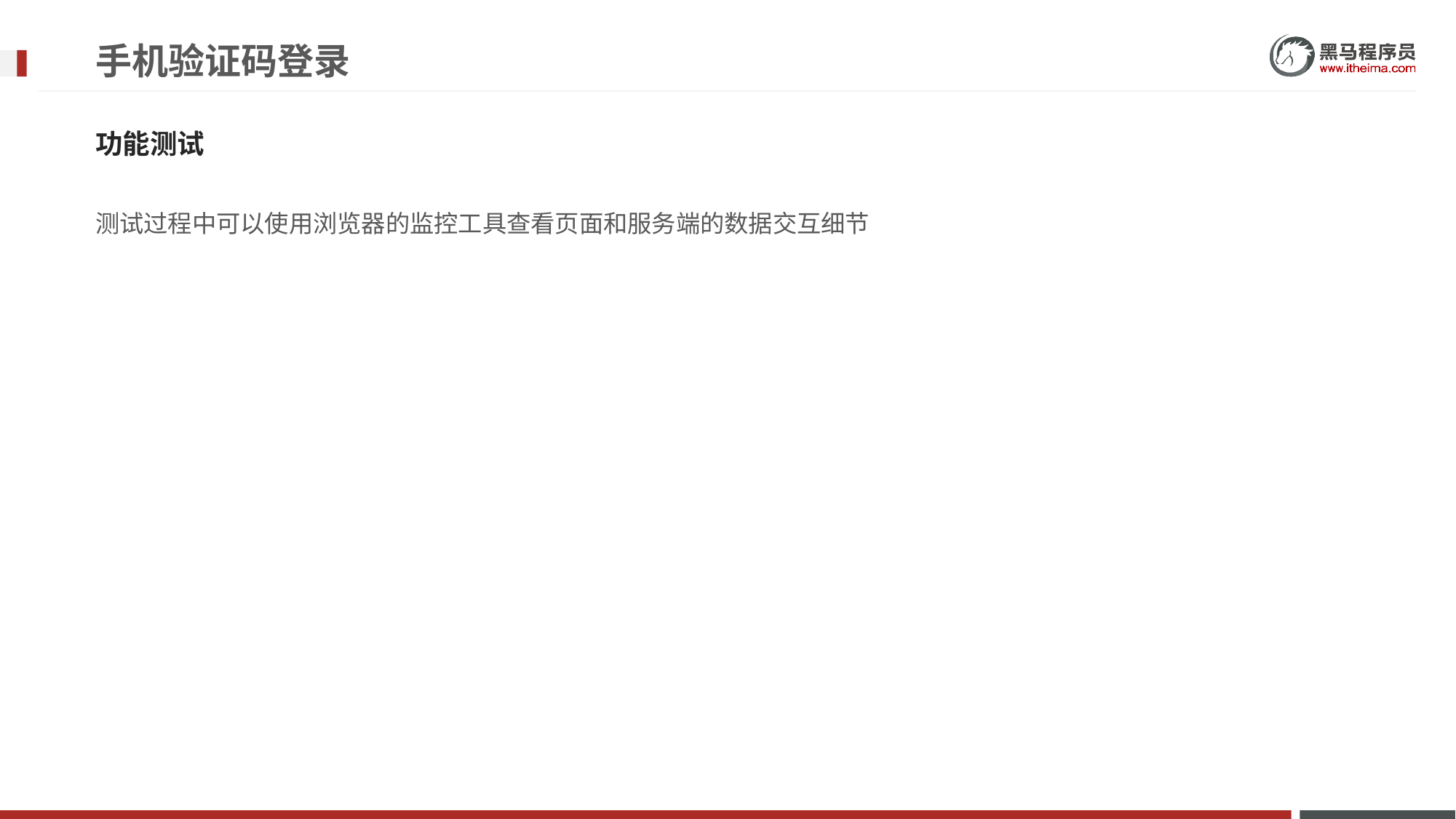

# 手机验证码登录
功能测试
测试过程中可以使用浏览器的监控工具查看页面和服务端的数据交互细节